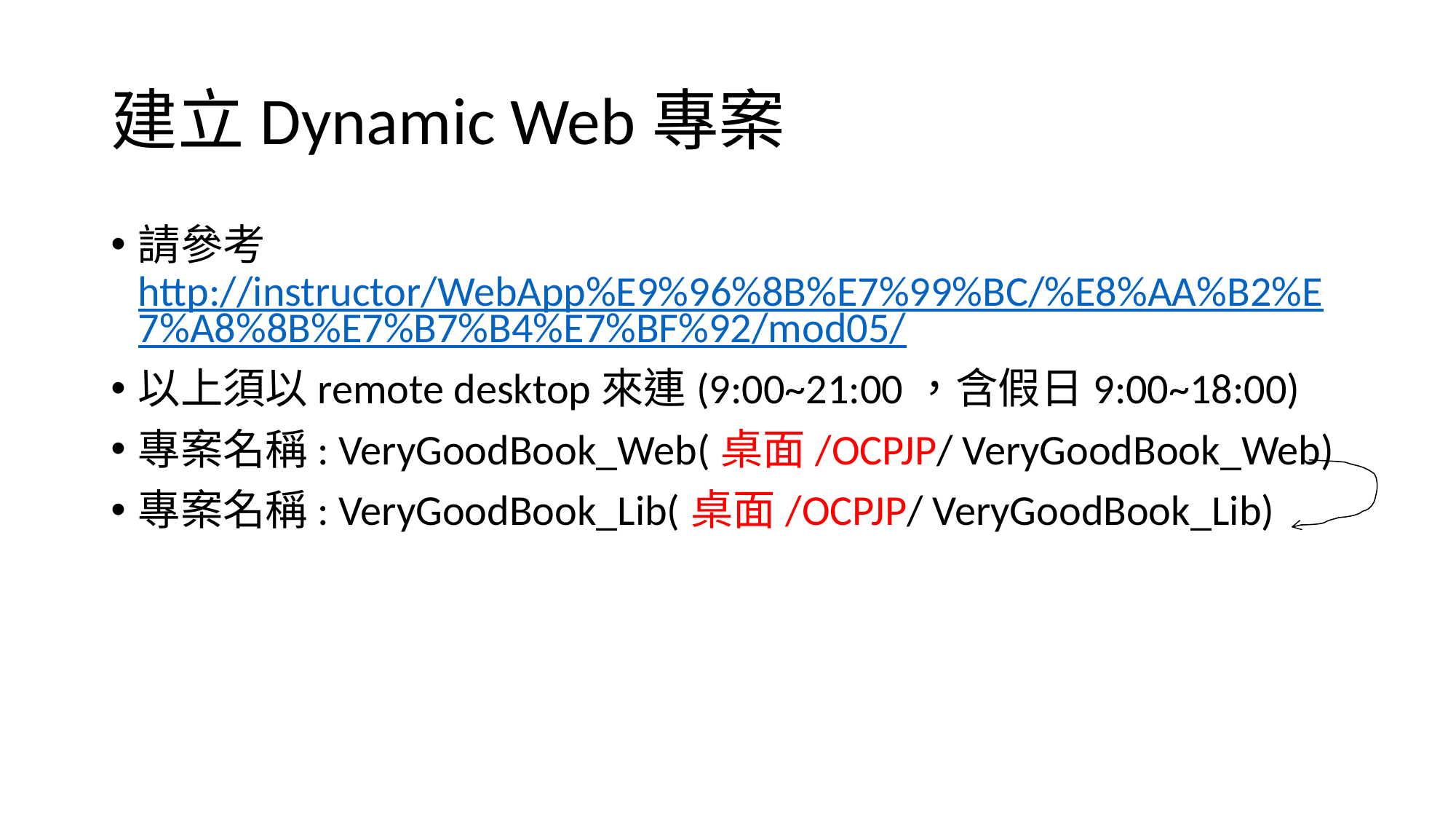

# 建立Dynamic Web專案
請參考
http://instructor/WebApp%E9%96%8B%E7%99%BC/%E8%AA%B2%E7%A8%8B%E7%B7%B4%E7%BF%92/mod05/
以上須以remote desktop來連(9:00~21:00，含假日9:00~18:00)
專案名稱: VeryGoodBook_Web(桌面/OCPJP/ VeryGoodBook_Web)
專案名稱: VeryGoodBook_Lib(桌面/OCPJP/ VeryGoodBook_Lib)